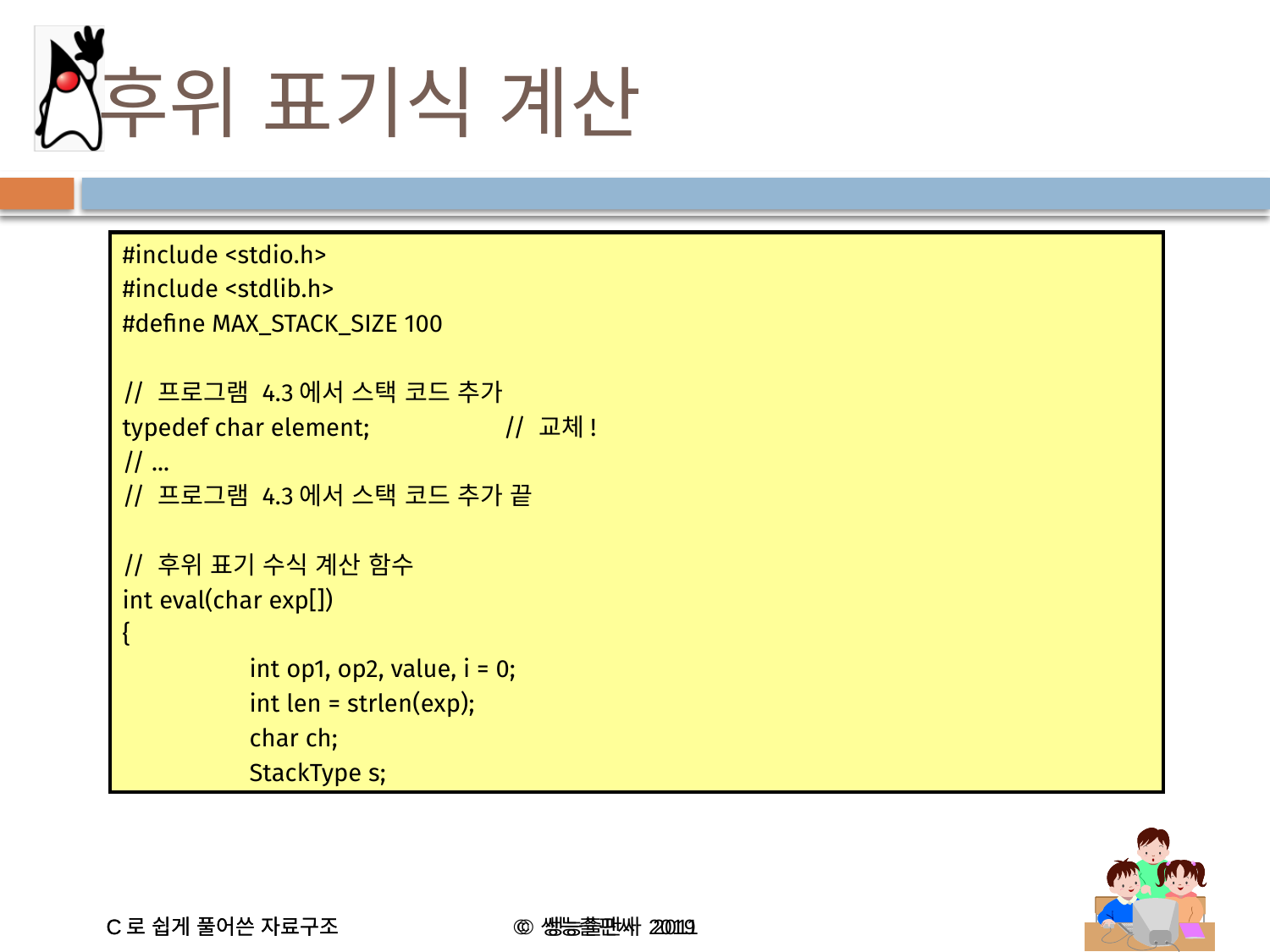

# 후위 표기식 계산
#include <stdio.h>
#include <stdlib.h>
#define MAX_STACK_SIZE 100

// 프로그램 4.3에서 스택 코드 추가
typedef char element;		// 교체!
// ...
// 프로그램 4.3에서 스택 코드 추가 끝

// 후위 표기 수식 계산 함수
int eval(char exp[])
{
	int op1, op2, value, i = 0;
	int len = strlen(exp);
	char ch;
	StackType s;